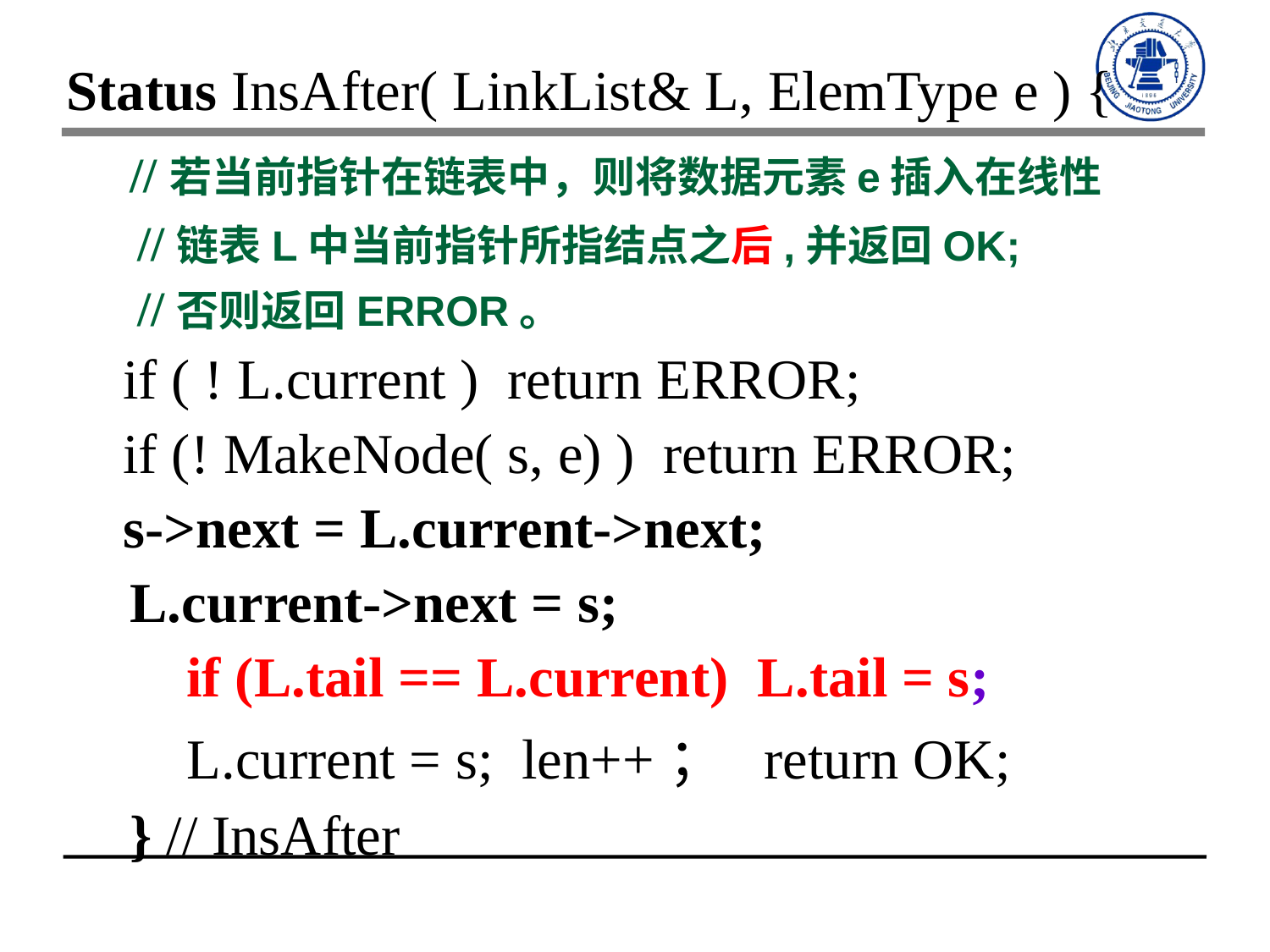

Status InsAfter( LinkList& L, ElemType e ) {
    //若当前指针在链表中，则将数据元素e插入在线性
      //链表L中当前指针所指结点之后,并返回OK;
      //否则返回ERROR。
    if ( ! L.current )  return ERROR;
    if (! MakeNode( s, e) )  return ERROR;
    s->next = L.current->next;
L.current->next = s;
    if (L.tail == L.current)  L.tail = s;
    L.current = s;  len++；  return OK;
} // InsAfter